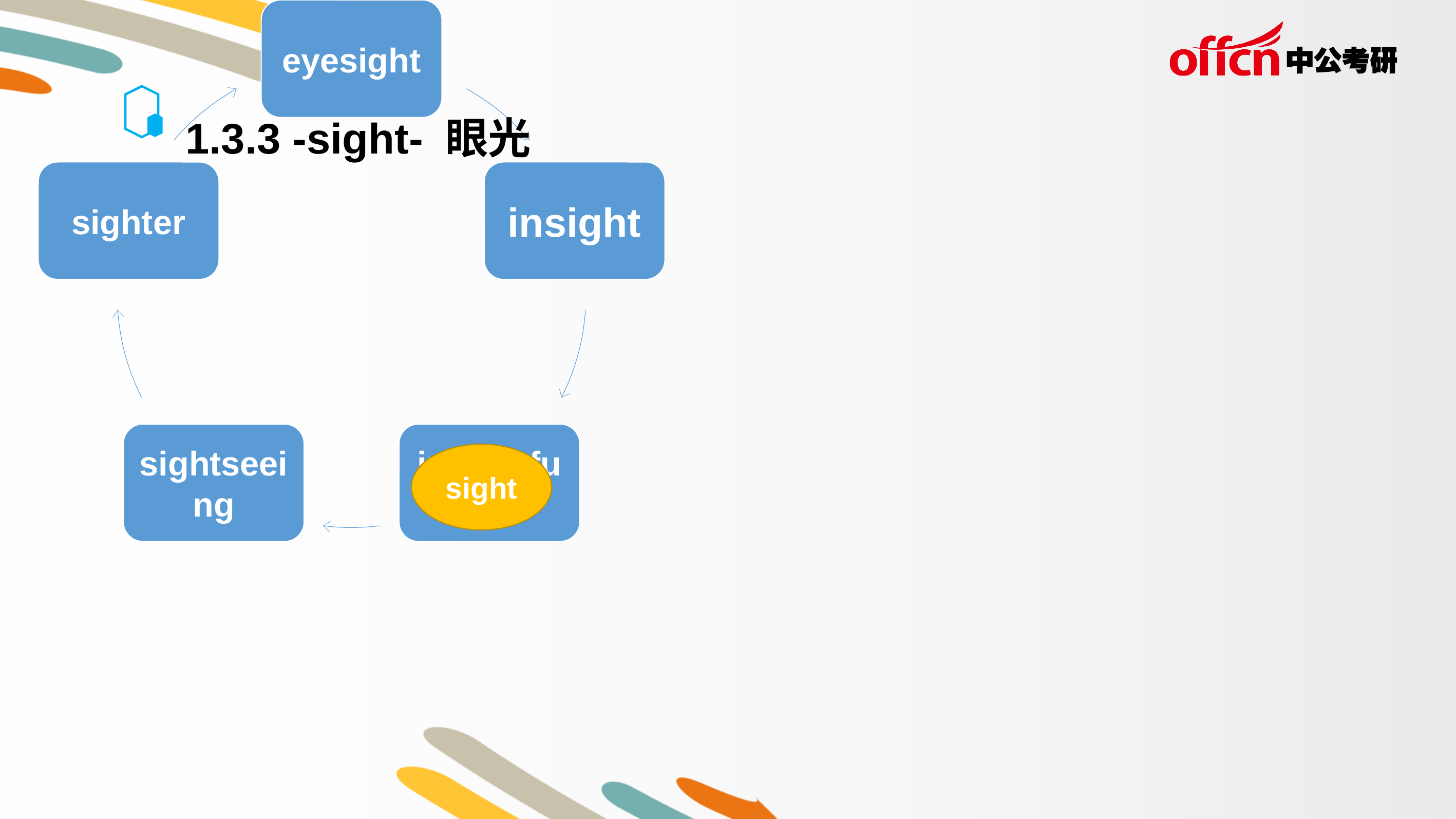

1.3.3 -sight- 眼光
eyesight
insight
insightful
sightseeing
sighter
sight